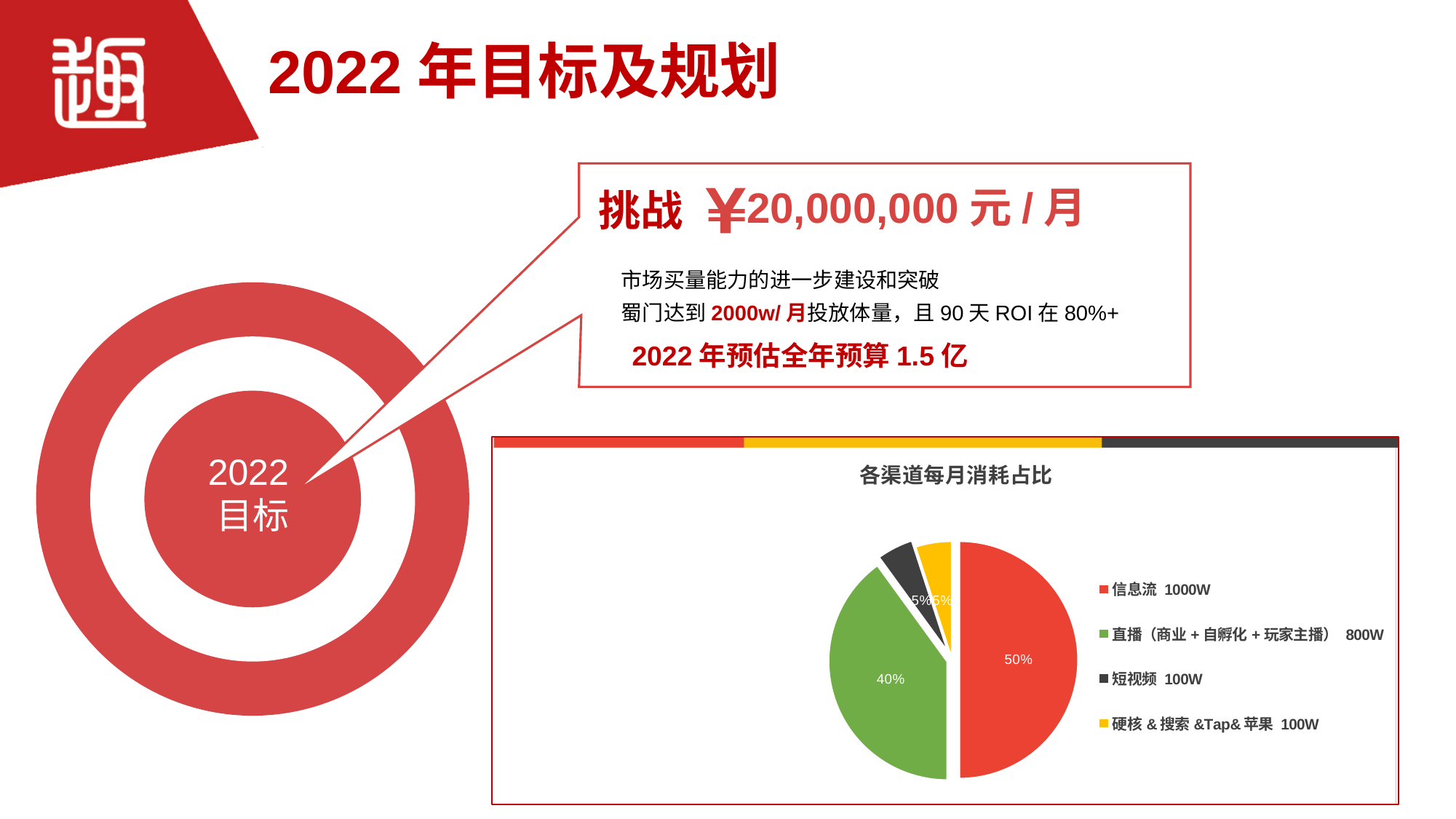

2022年目标及规划

20,000,000元/月
挑战

市场买量能力的进一步建设和突破
蜀门达到2000w/月投放体量，且90天ROI在80%+

2022年预估全年预算1.5亿

### Chart: 各渠道每月消耗占比

| Category |  |
|---|---|
| 信息流 1000W | 1000.0 |
| 直播（商业+自孵化+玩家主播） 800W | 800.0 |
| 短视频 100W | 100.0 |
| 硬核&搜索&Tap&苹果 100W | 100.0 |
2022目标